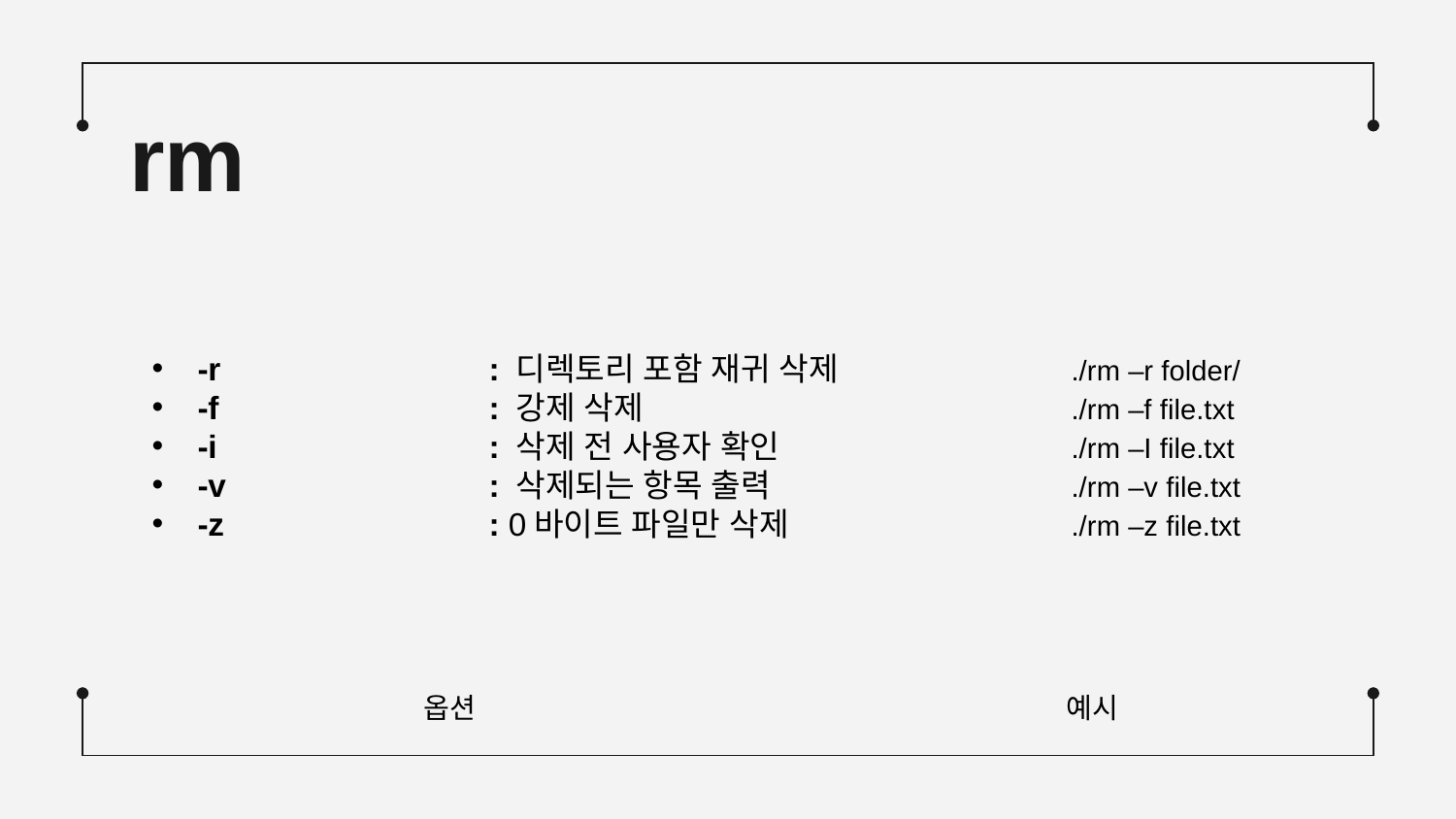

# rm
-r		: 디렉토리 포함 재귀 삭제		./rm –r folder/
-f		: 강제 삭제			./rm –f file.txt
-i		: 삭제 전 사용자 확인		./rm –I file.txt
-v		: 삭제되는 항목 출력			./rm –v file.txt
-z		: 0바이트 파일만 삭제		./rm –z file.txt
예시
옵션